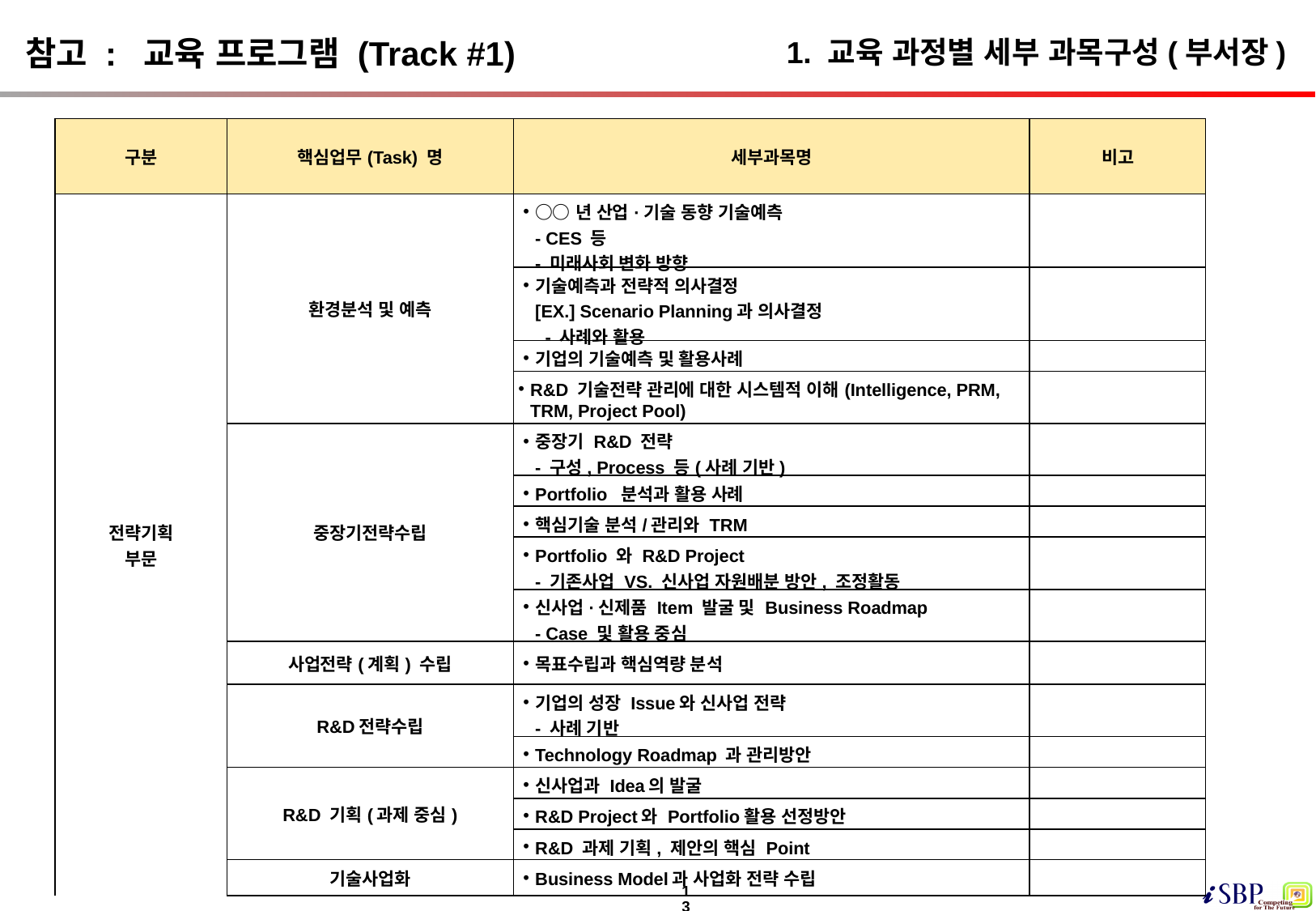

참고 :  교육 프로그램 (Track #1)
# 1. 교육 과정별 세부 과목구성(부서장)
| 구분 | 핵심업무(Task) 명 | 세부과목명 | 비고 |
| --- | --- | --- | --- |
| 전략기획 부문 | 환경분석 및 예측 | ○○년 산업·기술 동향 기술예측 - CES 등 - 미래사회 변화 방향 |  |
|  |  | 기술예측과 전략적 의사결정 [EX.] Scenario Planning과 의사결정 - 사례와 활용 |  |
|  |  | 기업의 기술예측 및 활용사례 |  |
|  |  | R&D 기술전략 관리에 대한 시스템적 이해(Intelligence, PRM, TRM, Project Pool) |  |
|  | 중장기전략수립 | 중장기 R&D 전략 - 구성, Process 등(사례 기반) |  |
|  |  | Portfolio 분석과 활용 사례 |  |
|  |  | 핵심기술 분석/관리와 TRM |  |
|  |  | Portfolio 와 R&D Project - 기존사업 VS. 신사업 자원배분 방안, 조정활동 |  |
|  |  | 신사업·신제품 Item 발굴 및 Business Roadmap - Case 및 활용 중심 |  |
|  | 사업전략(계획) 수립 | 목표수립과 핵심역량 분석 |  |
|  | R&D전략수립 | 기업의 성장 Issue와 신사업 전략 - 사례 기반 |  |
|  |  | Technology Roadmap 과 관리방안 |  |
|  | R&D 기획(과제 중심) | 신사업과 Idea의 발굴 |  |
|  |  | R&D Project와 Portfolio활용 선정방안 |  |
|  |  | R&D 과제 기획, 제안의 핵심 Point |  |
|  | 기술사업화 | Business Model과 사업화 전략 수립 |  |
13